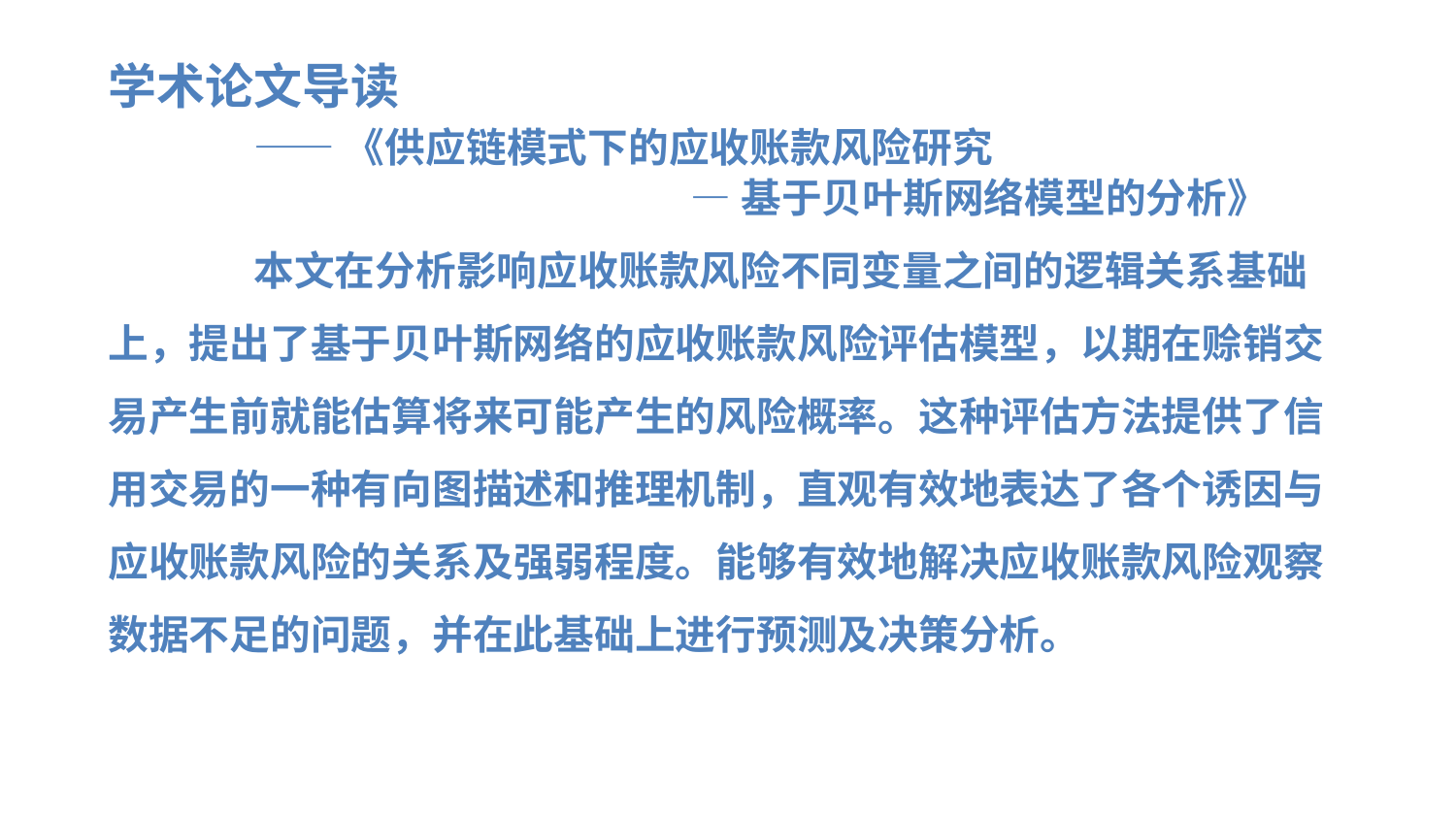

学术论文导读
	——《供应链模式下的应收账款风险研究
				—基于贝叶斯网络模型的分析》
	本文在分析影响应收账款风险不同变量之间的逻辑关系基础上，提出了基于贝叶斯网络的应收账款风险评估模型，以期在赊销交易产生前就能估算将来可能产生的风险概率。这种评估方法提供了信用交易的一种有向图描述和推理机制，直观有效地表达了各个诱因与应收账款风险的关系及强弱程度。能够有效地解决应收账款风险观察数据不足的问题，并在此基础上进行预测及决策分析。